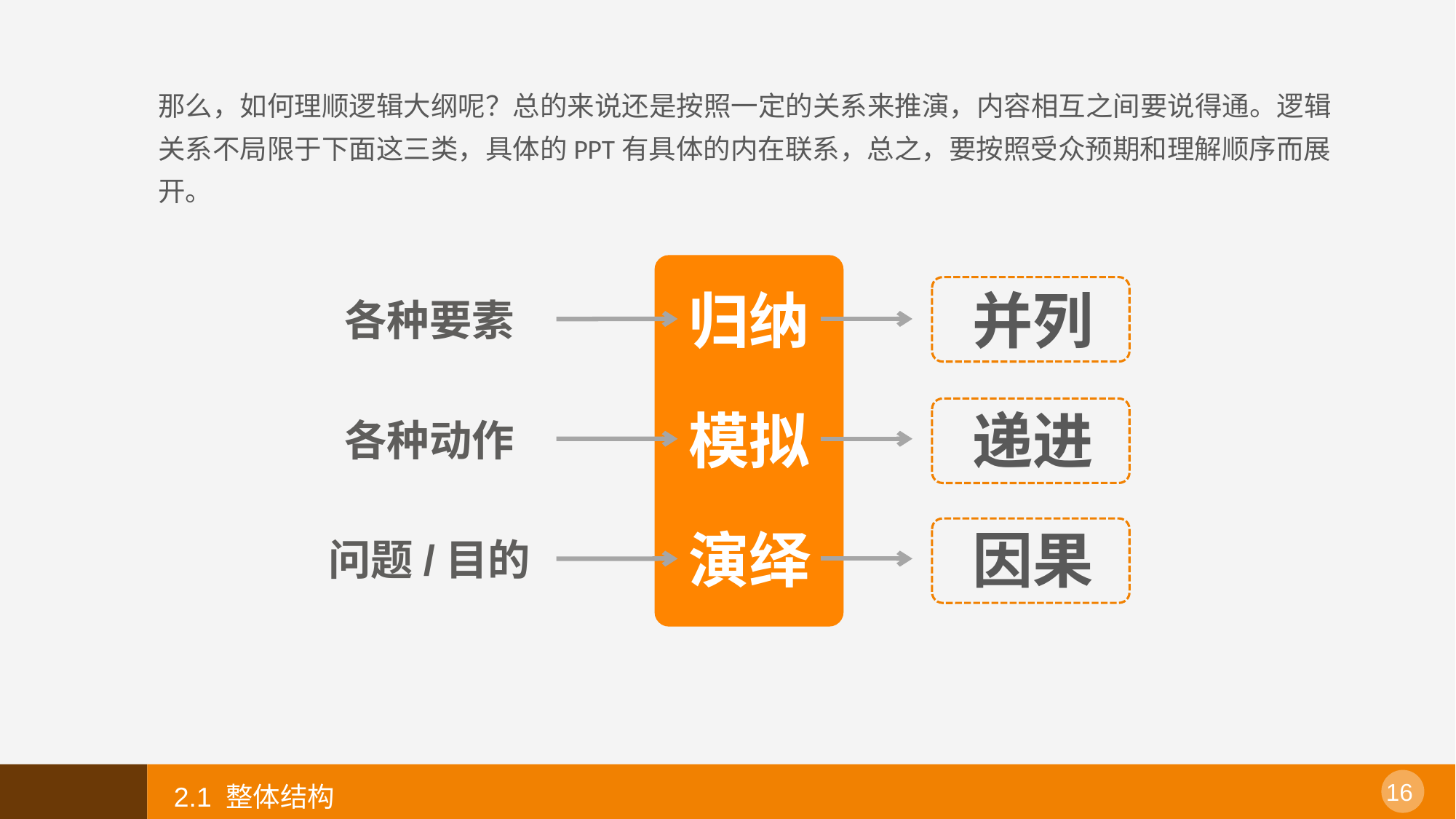

那么，如何理顺逻辑大纲呢？总的来说还是按照一定的关系来推演，内容相互之间要说得通。逻辑关系不局限于下面这三类，具体的PPT有具体的内在联系，总之，要按照受众预期和理解顺序而展开。

归纳
并列

各种要素
模拟
递进

各种动作
演绎
因果

问题/目的
2.1 整体结构